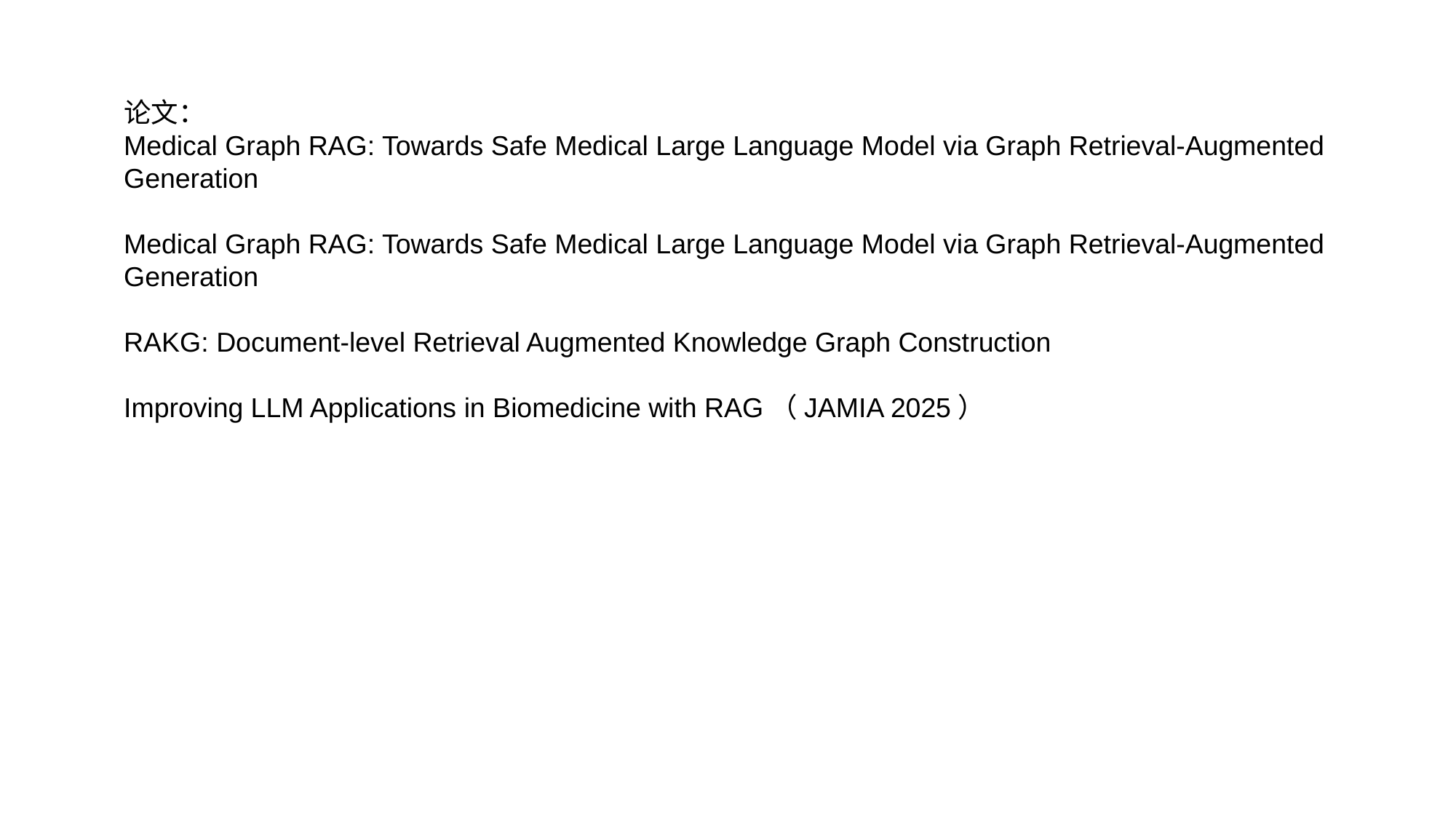

论文：
Medical Graph RAG: Towards Safe Medical Large Language Model via Graph Retrieval-Augmented Generation

Medical Graph RAG: Towards Safe Medical Large Language Model via Graph Retrieval-Augmented Generation

RAKG: Document‑level Retrieval Augmented Knowledge Graph Construction

Improving LLM Applications in Biomedicine with RAG（JAMIA 2025）